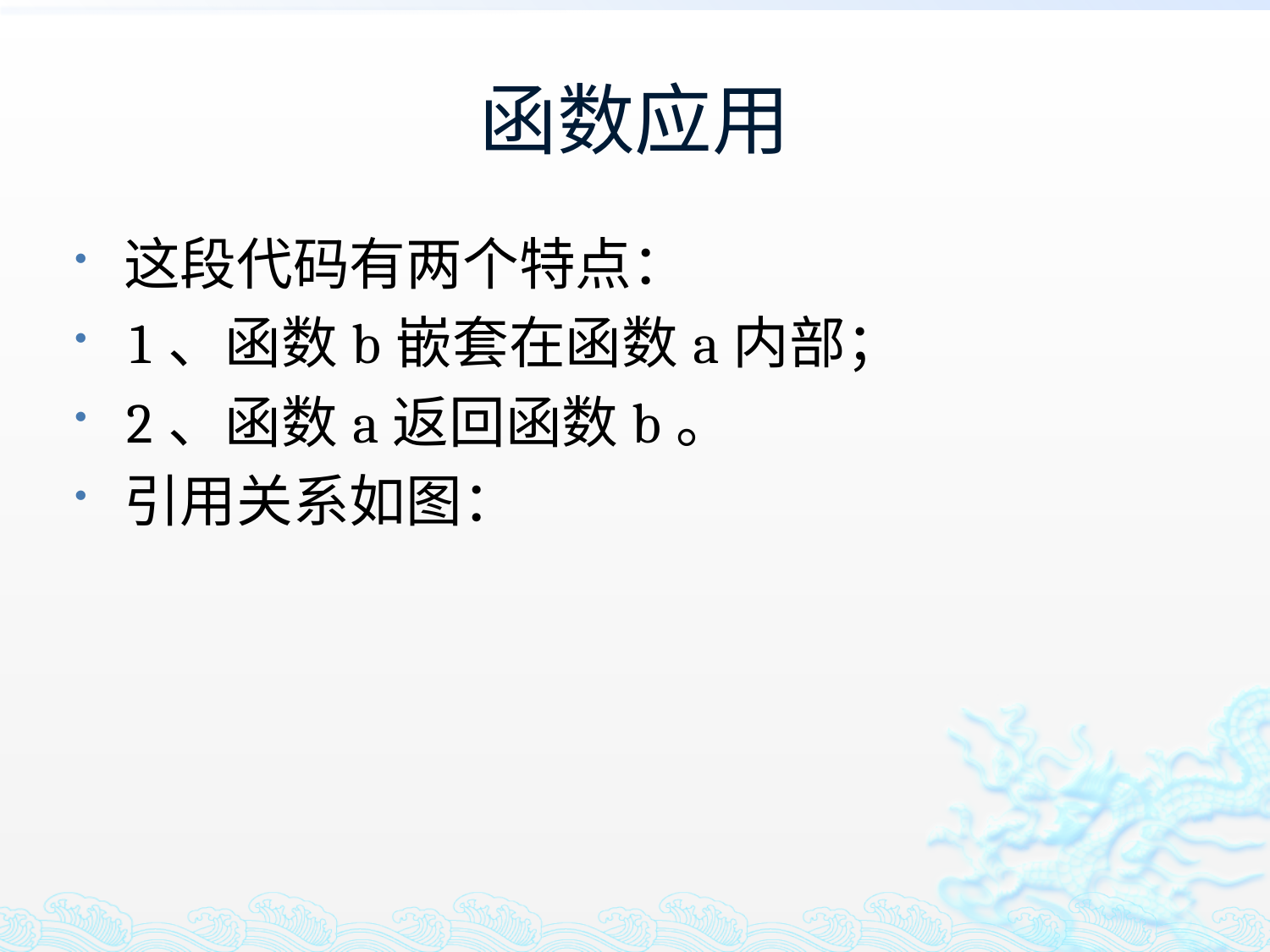

# 函数应用
这段代码有两个特点：
1、函数b嵌套在函数a内部；
2、函数a返回函数b。
引用关系如图：